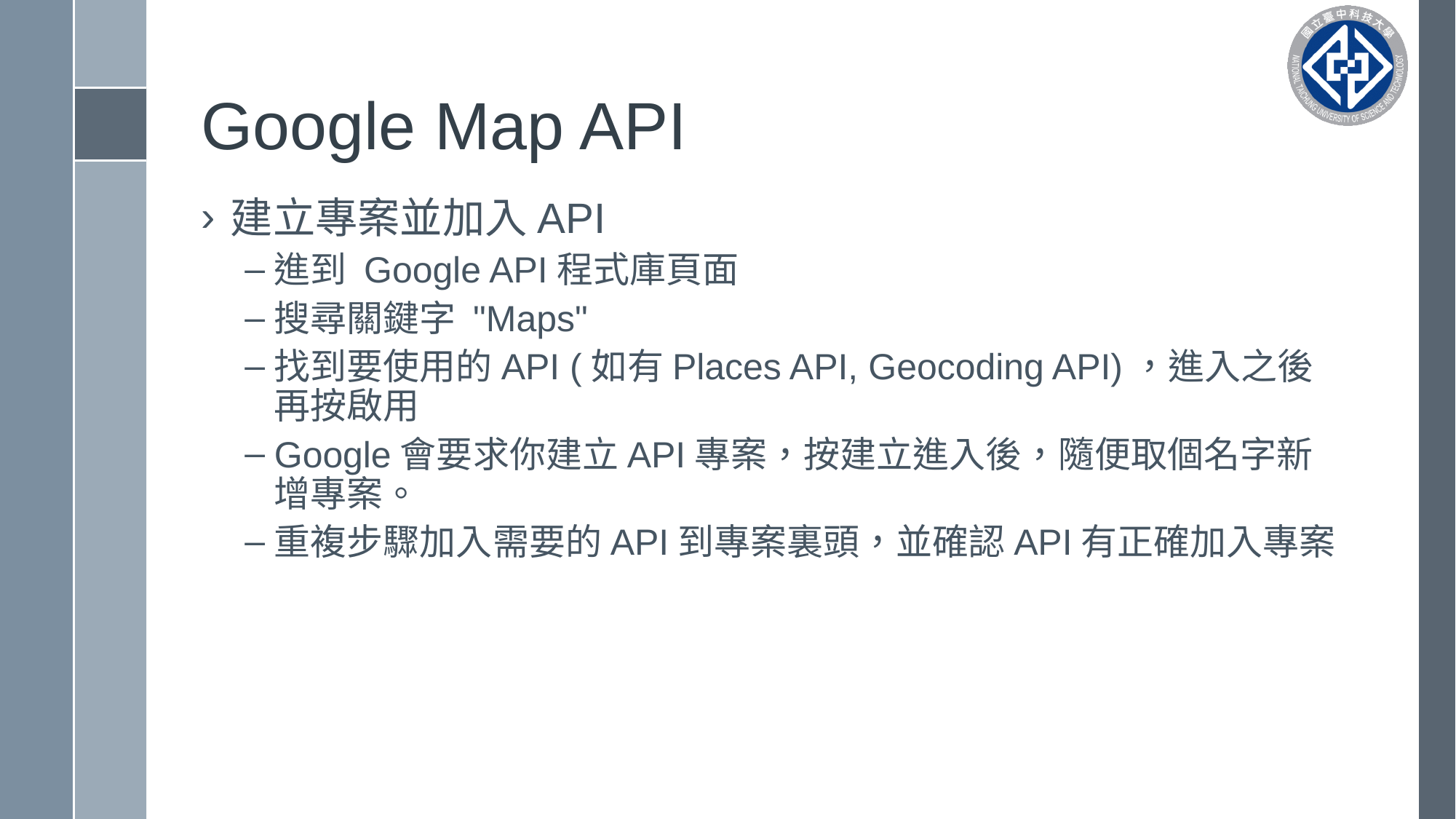

# Google Map API
建立專案並加入API
進到 Google API程式庫頁面
搜尋關鍵字 "Maps"
找到要使用的API (如有Places API, Geocoding API)，進入之後再按啟用
Google會要求你建立API專案，按建立進入後，隨便取個名字新增專案。
重複步驟加入需要的API到專案裏頭，並確認API有正確加入專案